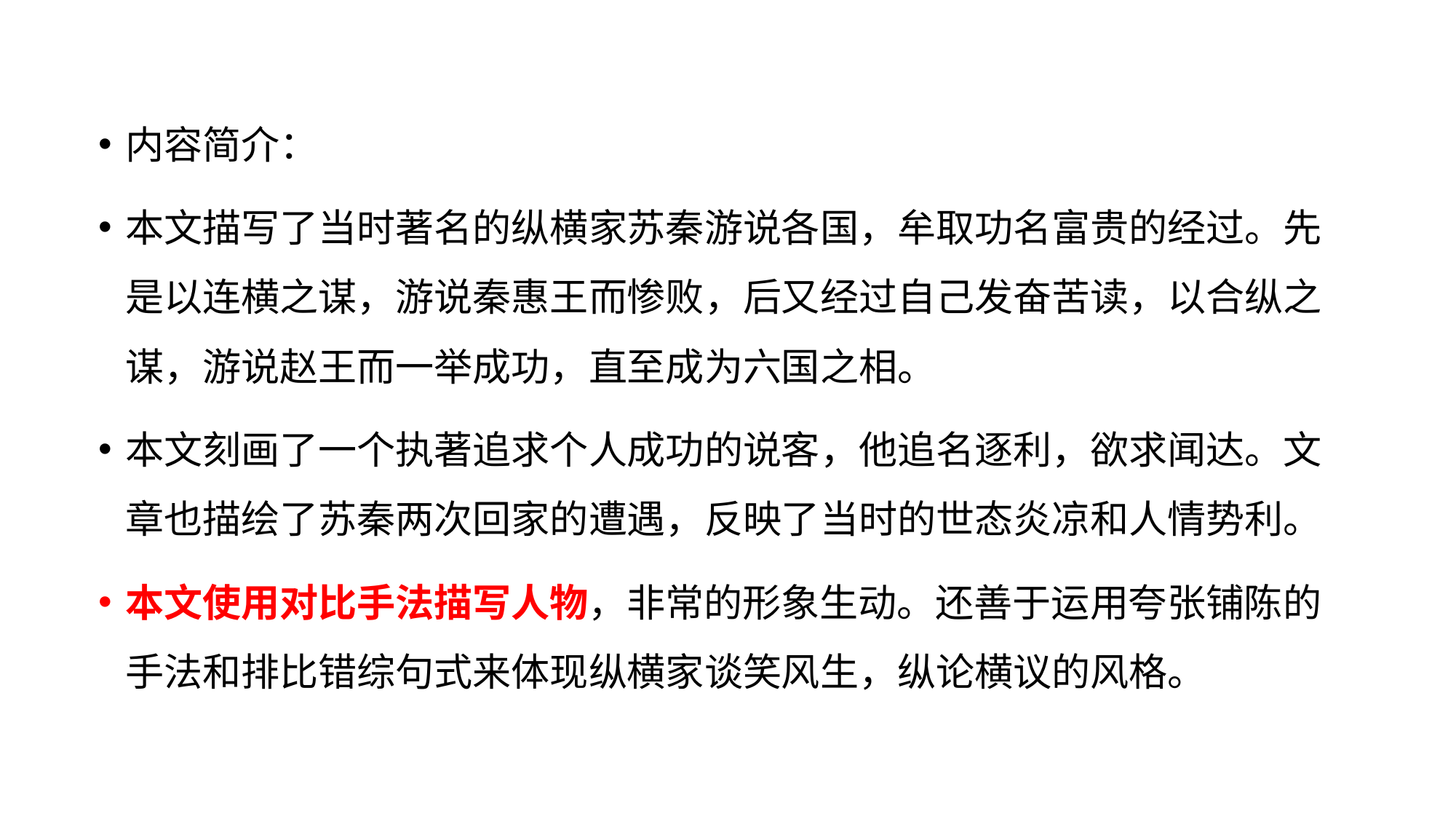

内容简介：
本文描写了当时著名的纵横家苏秦游说各国，牟取功名富贵的经过。先是以连横之谋，游说秦惠王而惨败，后又经过自己发奋苦读，以合纵之谋，游说赵王而一举成功，直至成为六国之相。
本文刻画了一个执著追求个人成功的说客，他追名逐利，欲求闻达。文章也描绘了苏秦两次回家的遭遇，反映了当时的世态炎凉和人情势利。
本文使用对比手法描写人物，非常的形象生动。还善于运用夸张铺陈的手法和排比错综句式来体现纵横家谈笑风生，纵论横议的风格。